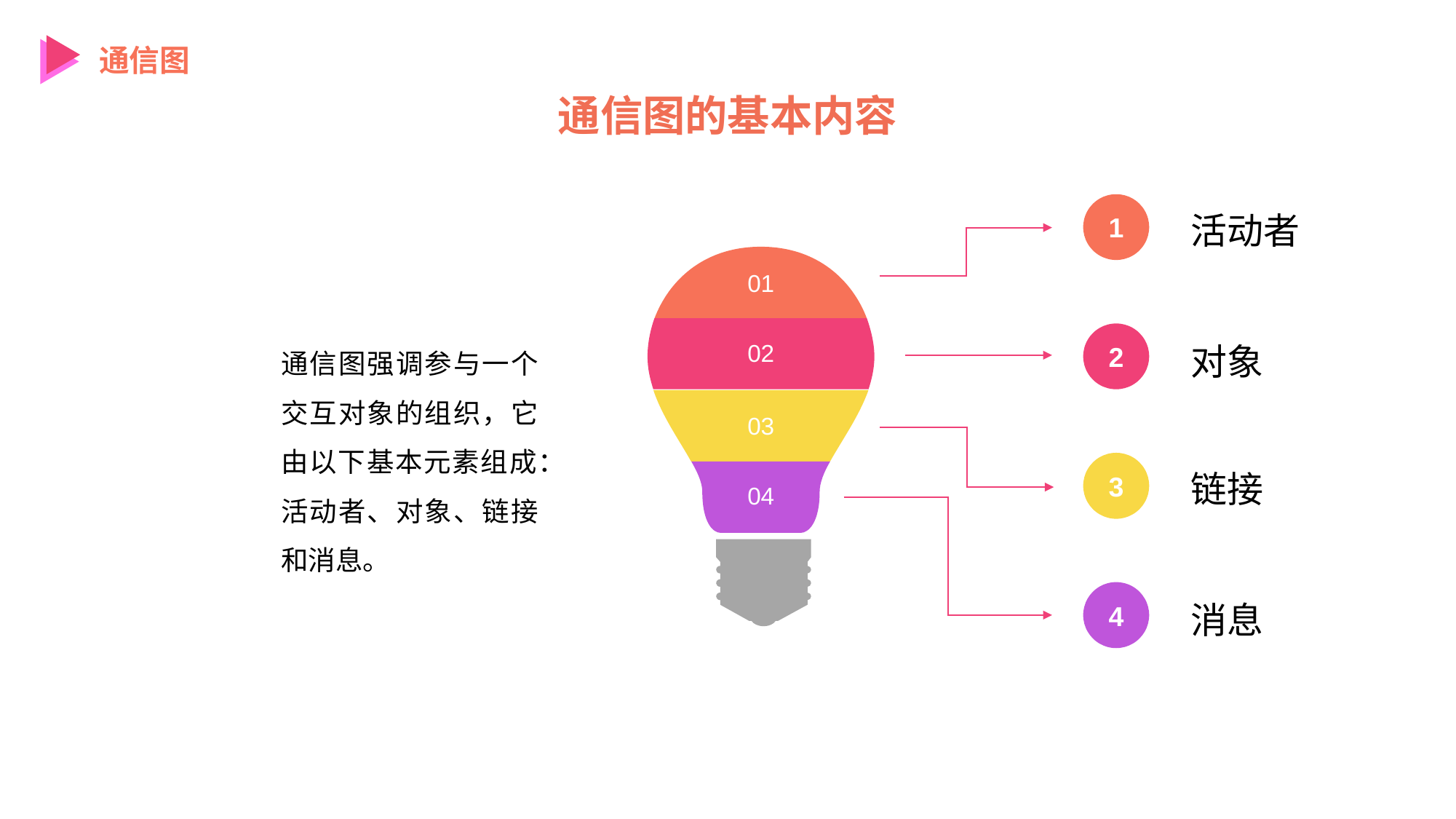

通信图
通信图的基本内容
1
活动者

01

02
2
通信图强调参与一个交互对象的组织，它由以下基本元素组成：活动者、对象、链接和消息。
对象

03
3
链接

04

4
消息